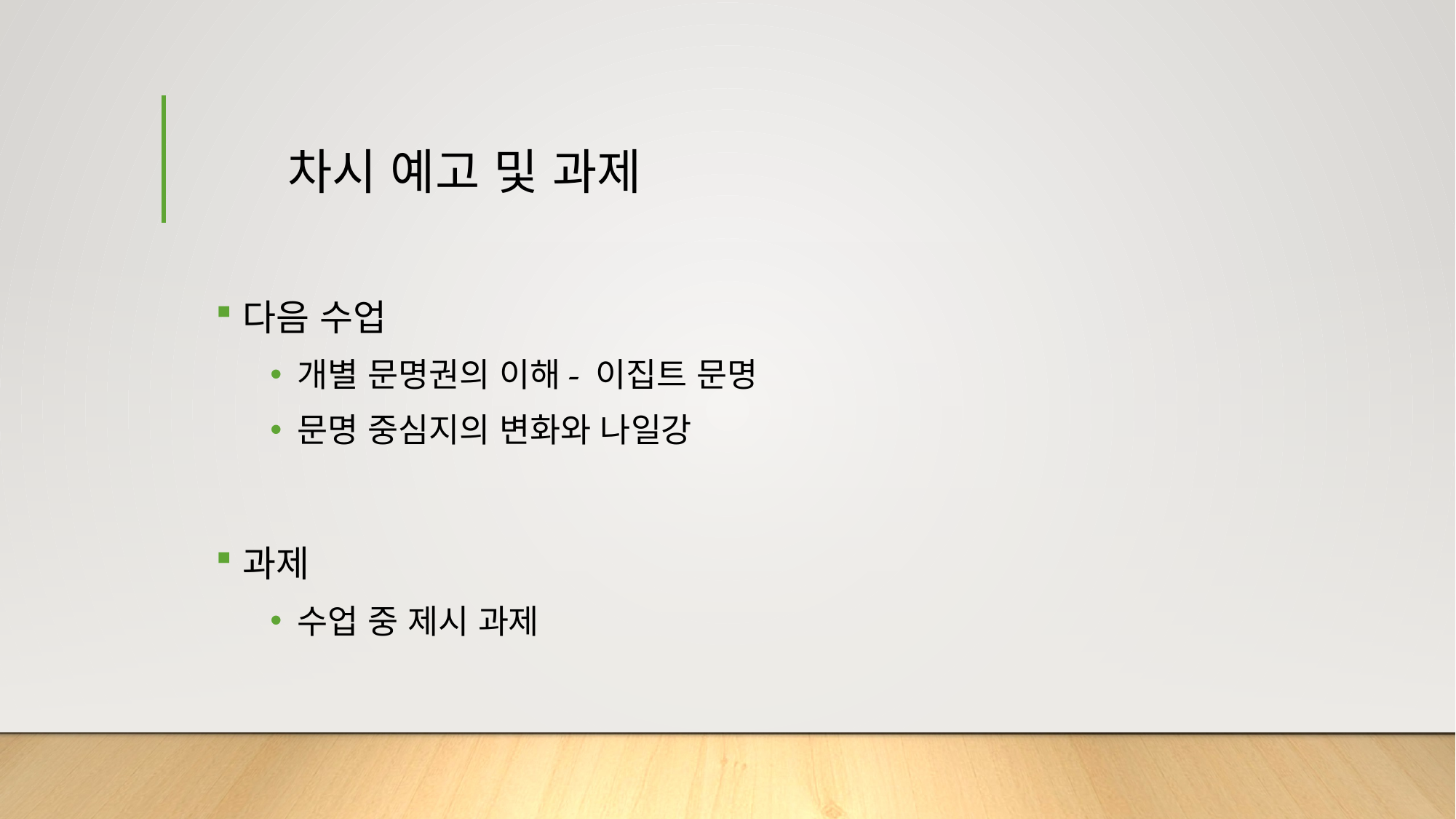

# 차시 예고 및 과제
다음 수업
개별 문명권의 이해- 이집트 문명
문명 중심지의 변화와 나일강

과제
수업 중 제시 과제